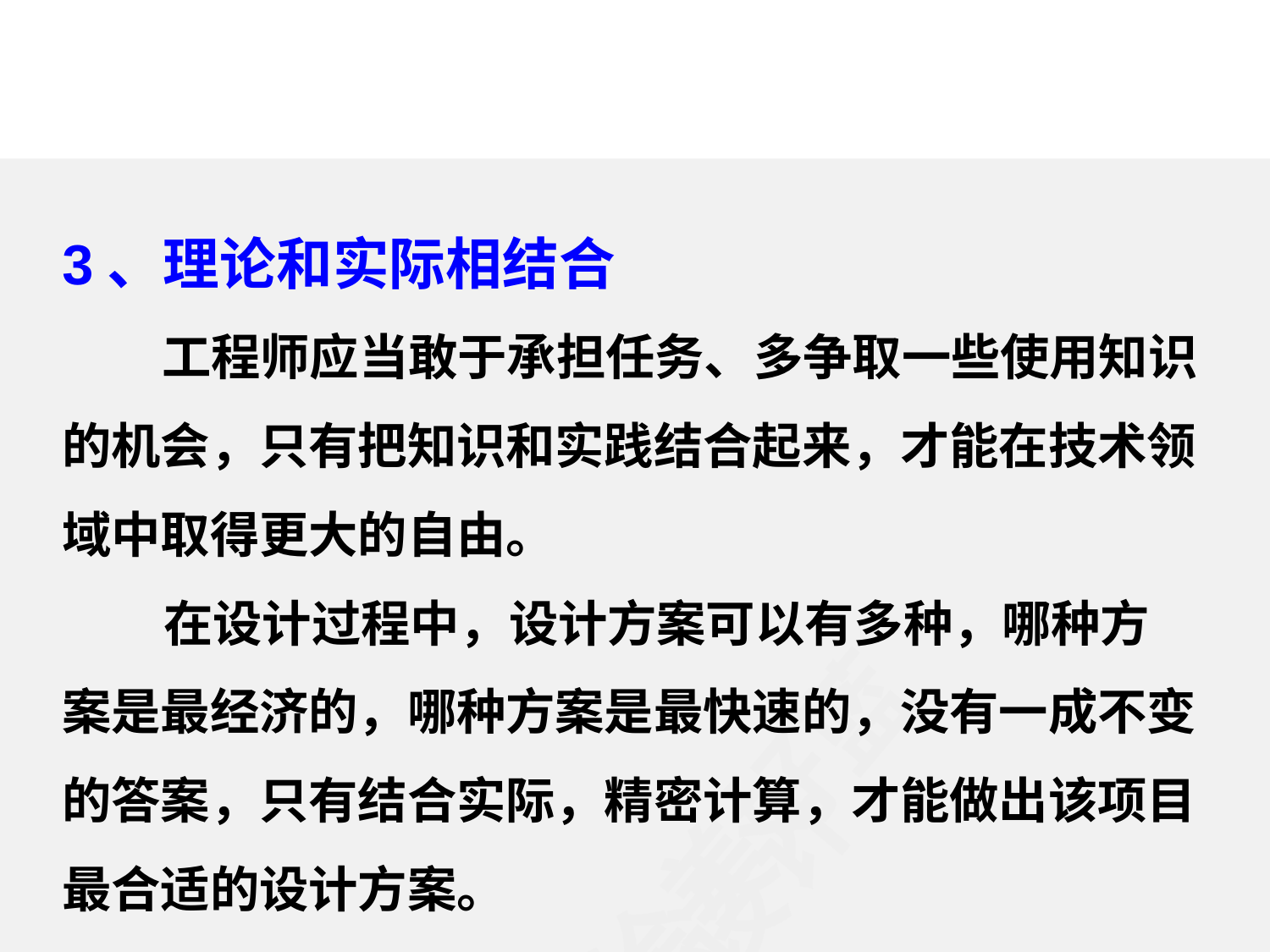

3、理论和实际相结合
        工程师应当敢于承担任务、多争取一些使用知识的机会，只有把知识和实践结合起来，才能在技术领域中取得更大的自由。
        在设计过程中，设计方案可以有多种，哪种方案是最经济的，哪种方案是最快速的，没有一成不变的答案，只有结合实际，精密计算，才能做出该项目最合适的设计方案。